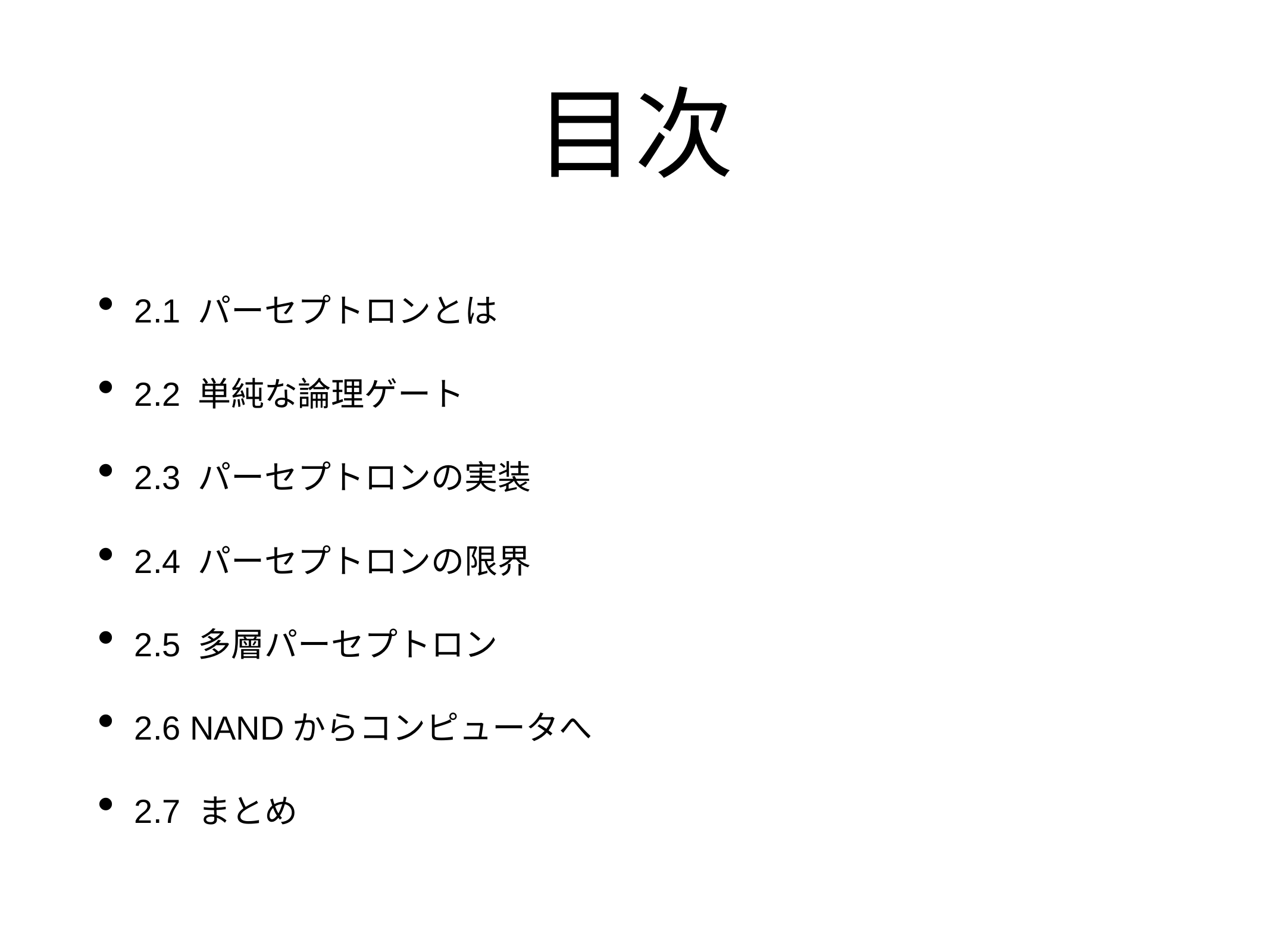

# 目次
2.1 パーセプトロンとは
2.2 単純な論理ゲート
2.3 パーセプトロンの実装
2.4 パーセプトロンの限界
2.5 多層パーセプトロン
2.6 NANDからコンピュータへ
2.7 まとめ
2